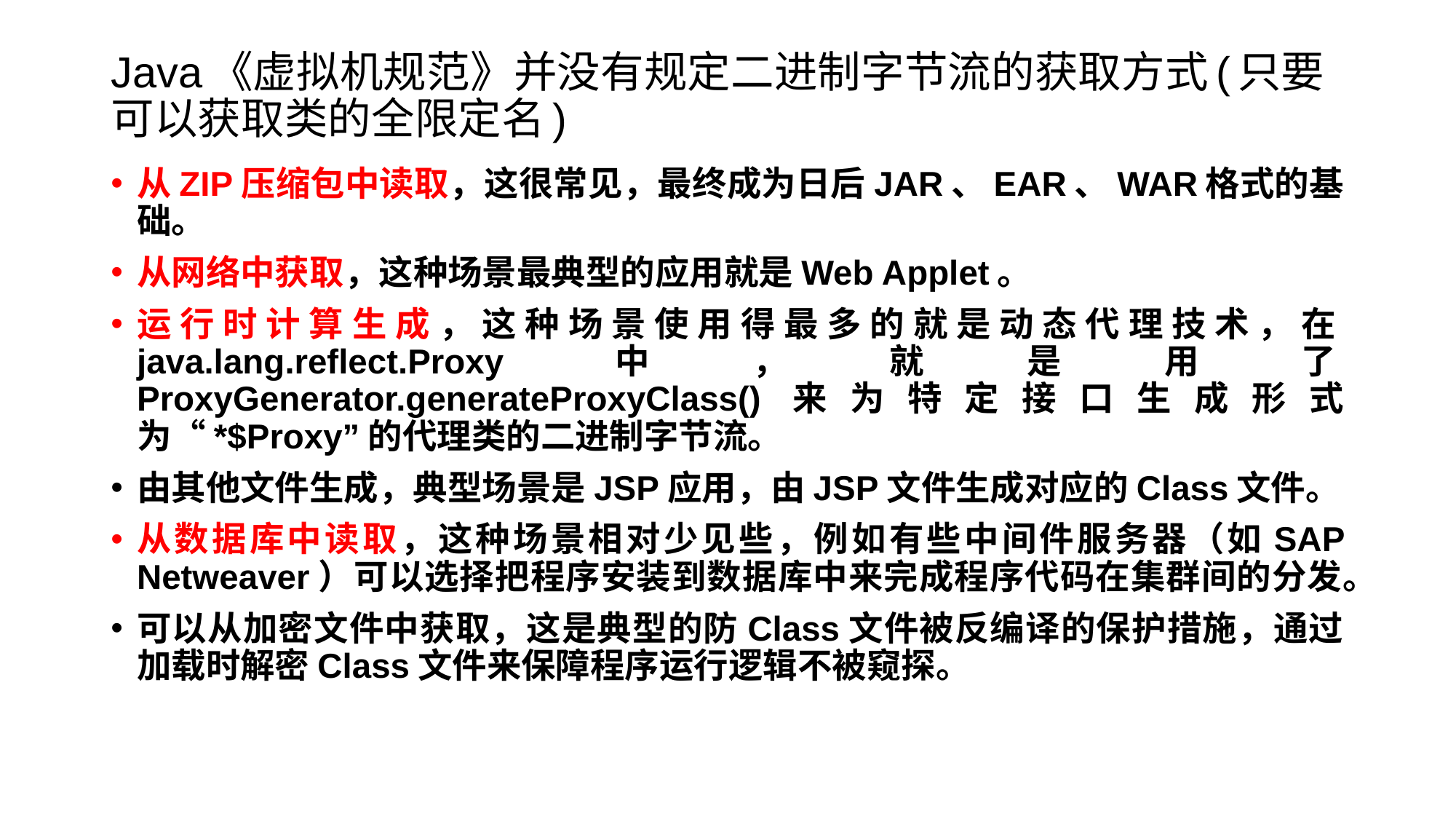

# Java《虚拟机规范》并没有规定二进制字节流的获取方式(只要可以获取类的全限定名)
从ZIP压缩包中读取，这很常见，最终成为日后JAR、EAR、WAR格式的基础。
从网络中获取，这种场景最典型的应用就是Web Applet。
运行时计算生成，这种场景使用得最多的就是动态代理技术，在java.lang.reflect.Proxy中，就是用了ProxyGenerator.generateProxyClass()来为特定接口生成形式为“*$Proxy”的代理类的二进制字节流。
由其他文件生成，典型场景是JSP应用，由JSP文件生成对应的Class文件。
从数据库中读取，这种场景相对少见些，例如有些中间件服务器（如SAP Netweaver）可以选择把程序安装到数据库中来完成程序代码在集群间的分发。
可以从加密文件中获取，这是典型的防Class文件被反编译的保护措施，通过加载时解密Class文件来保障程序运行逻辑不被窥探。